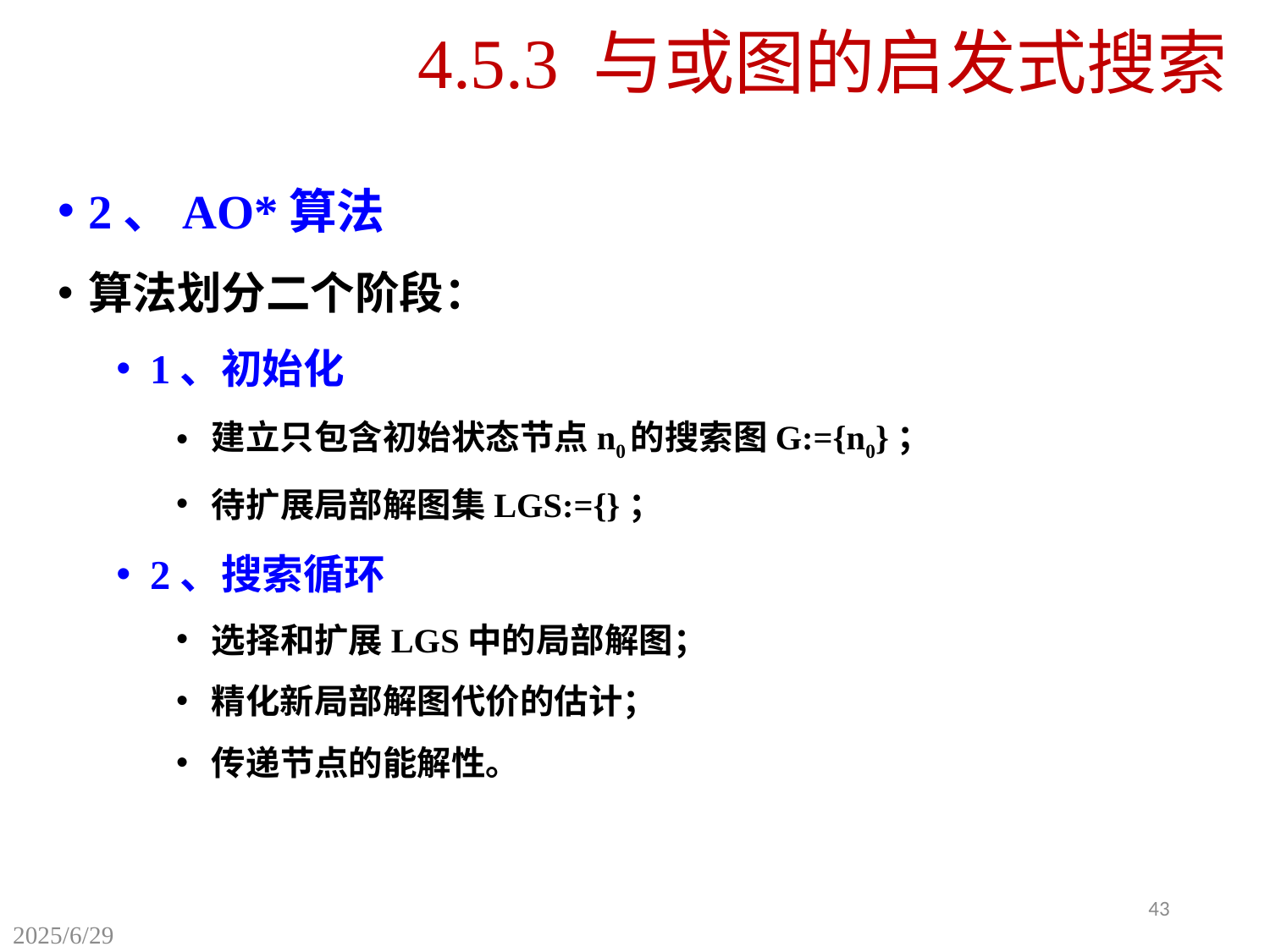

# 4.5.3 与或图的启发式搜索
2、AO*算法
算法划分二个阶段：
1、初始化
建立只包含初始状态节点n0的搜索图G:={n0}；
待扩展局部解图集LGS:={}；
2、搜索循环
选择和扩展LGS中的局部解图；
精化新局部解图代价的估计；
传递节点的能解性。
43
2025/6/29